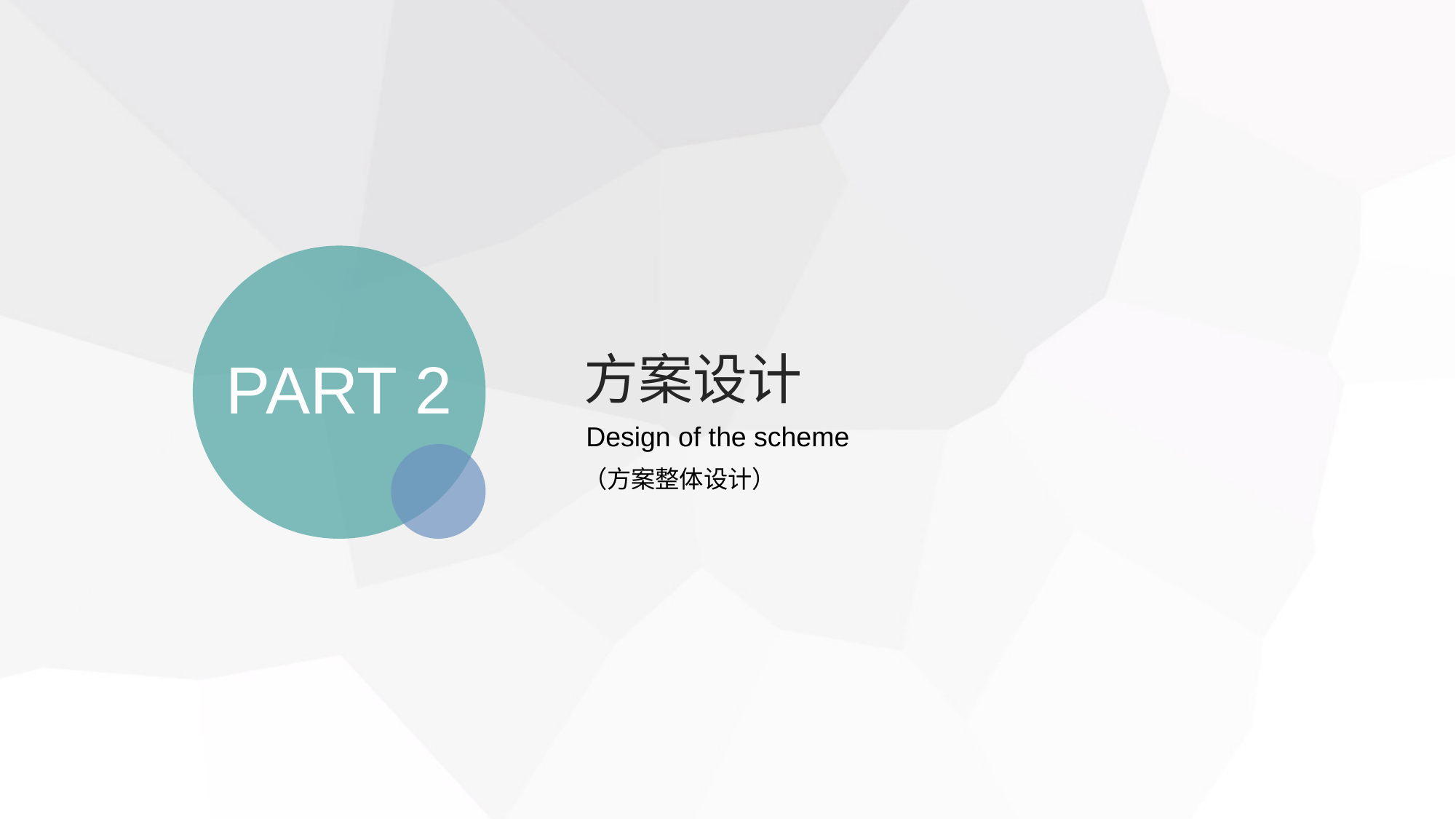

方案设计
PART 2
Design of the scheme

（方案整体设计）